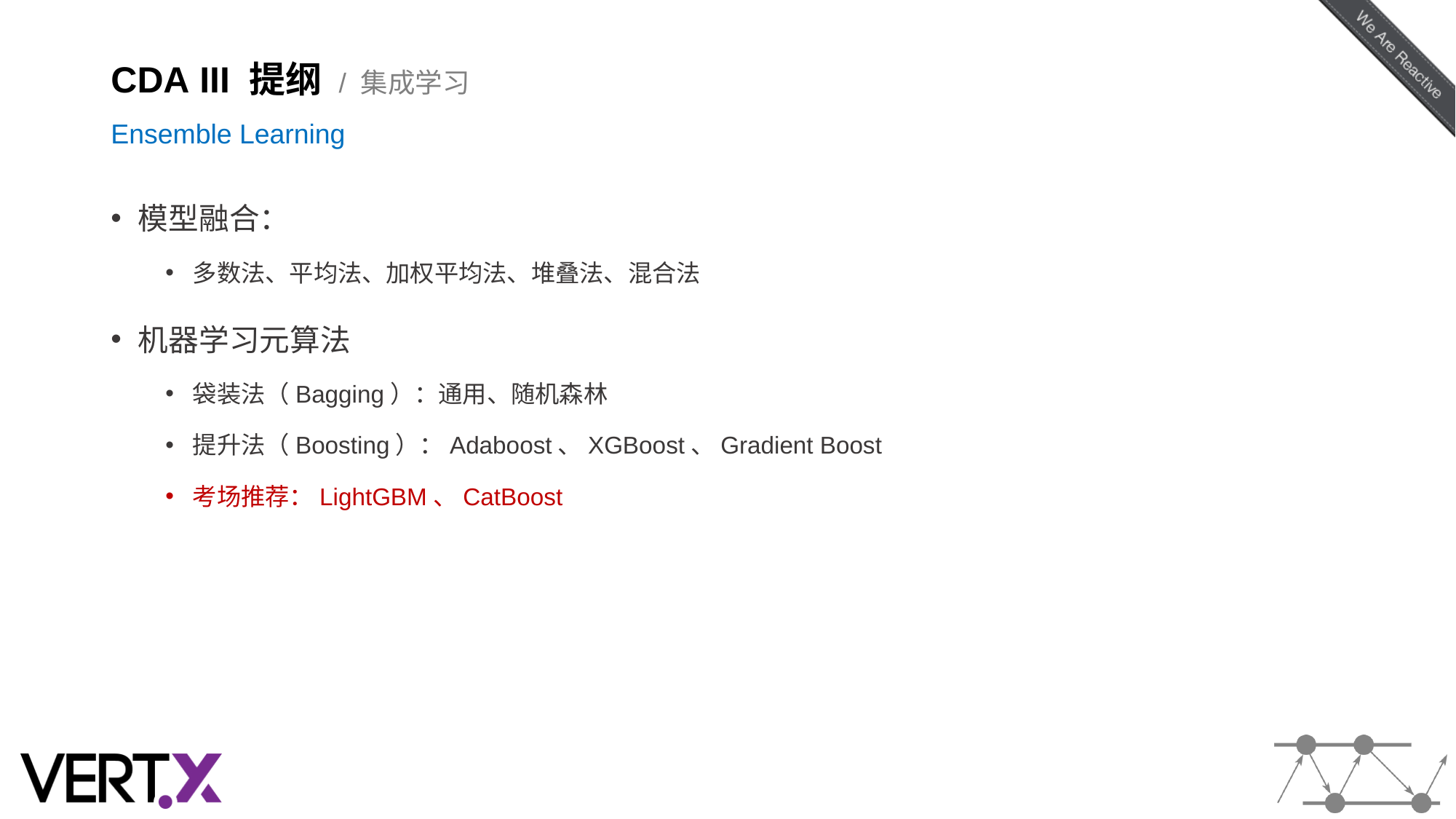

# CDA III 提纲 / 集成学习 Ensemble Learning
模型融合：
多数法、平均法、加权平均法、堆叠法、混合法
机器学习元算法
袋装法（Bagging）：通用、随机森林
提升法（Boosting）：Adaboost、XGBoost、Gradient Boost
考场推荐：LightGBM、CatBoost